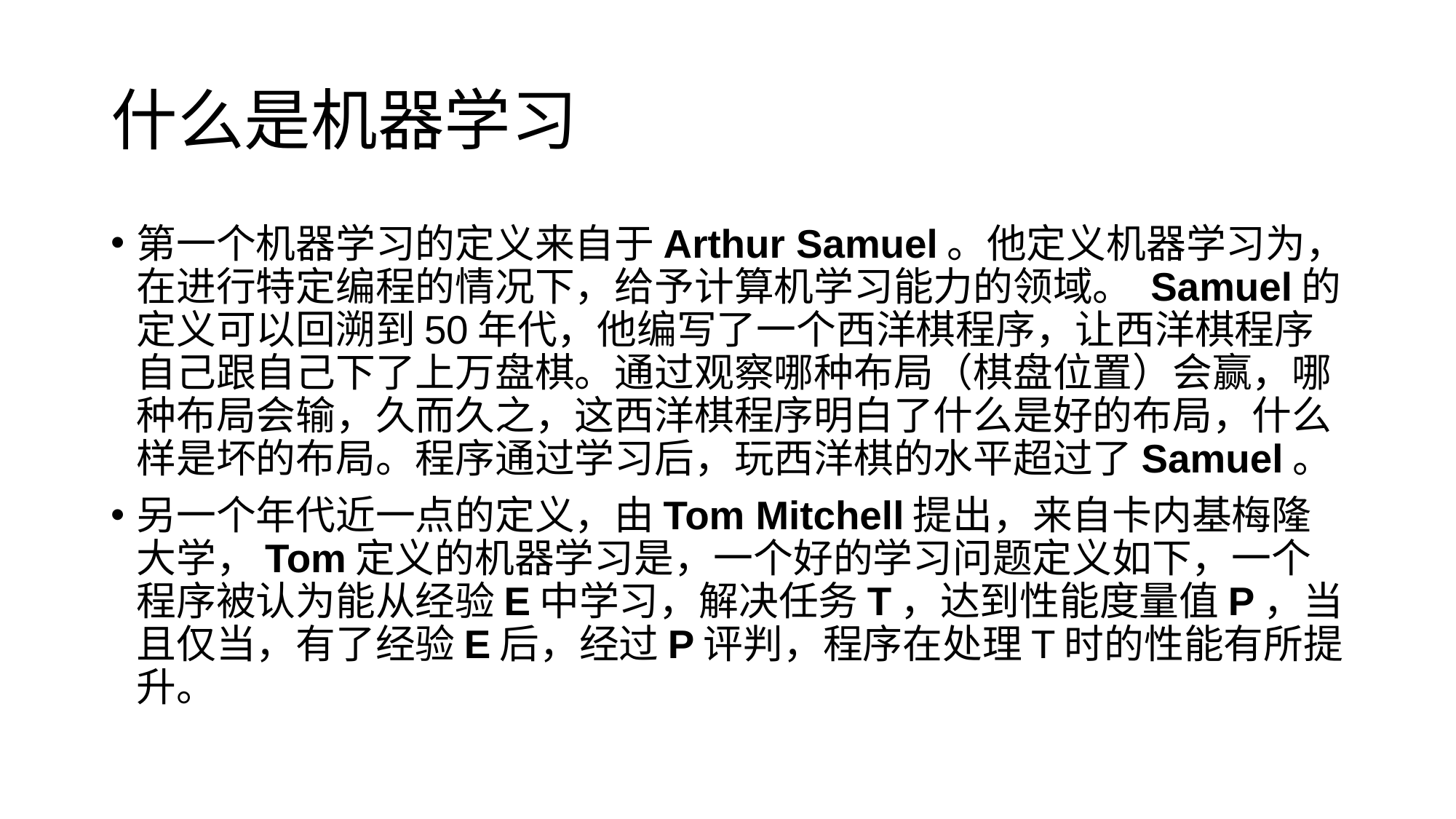

# 什么是机器学习
第一个机器学习的定义来自于Arthur Samuel。他定义机器学习为，在进行特定编程的情况下，给予计算机学习能力的领域。 Samuel的定义可以回溯到50年代，他编写了一个西洋棋程序，让西洋棋程序自己跟自己下了上万盘棋。通过观察哪种布局（棋盘位置）会赢，哪种布局会输，久而久之，这西洋棋程序明白了什么是好的布局，什么样是坏的布局。程序通过学习后，玩西洋棋的水平超过了Samuel。
另一个年代近一点的定义，由Tom Mitchell提出，来自卡内基梅隆大学，Tom定义的机器学习是，一个好的学习问题定义如下，一个程序被认为能从经验E中学习，解决任务T，达到性能度量值P，当且仅当，有了经验E后，经过P评判，程序在处理T时的性能有所提升。